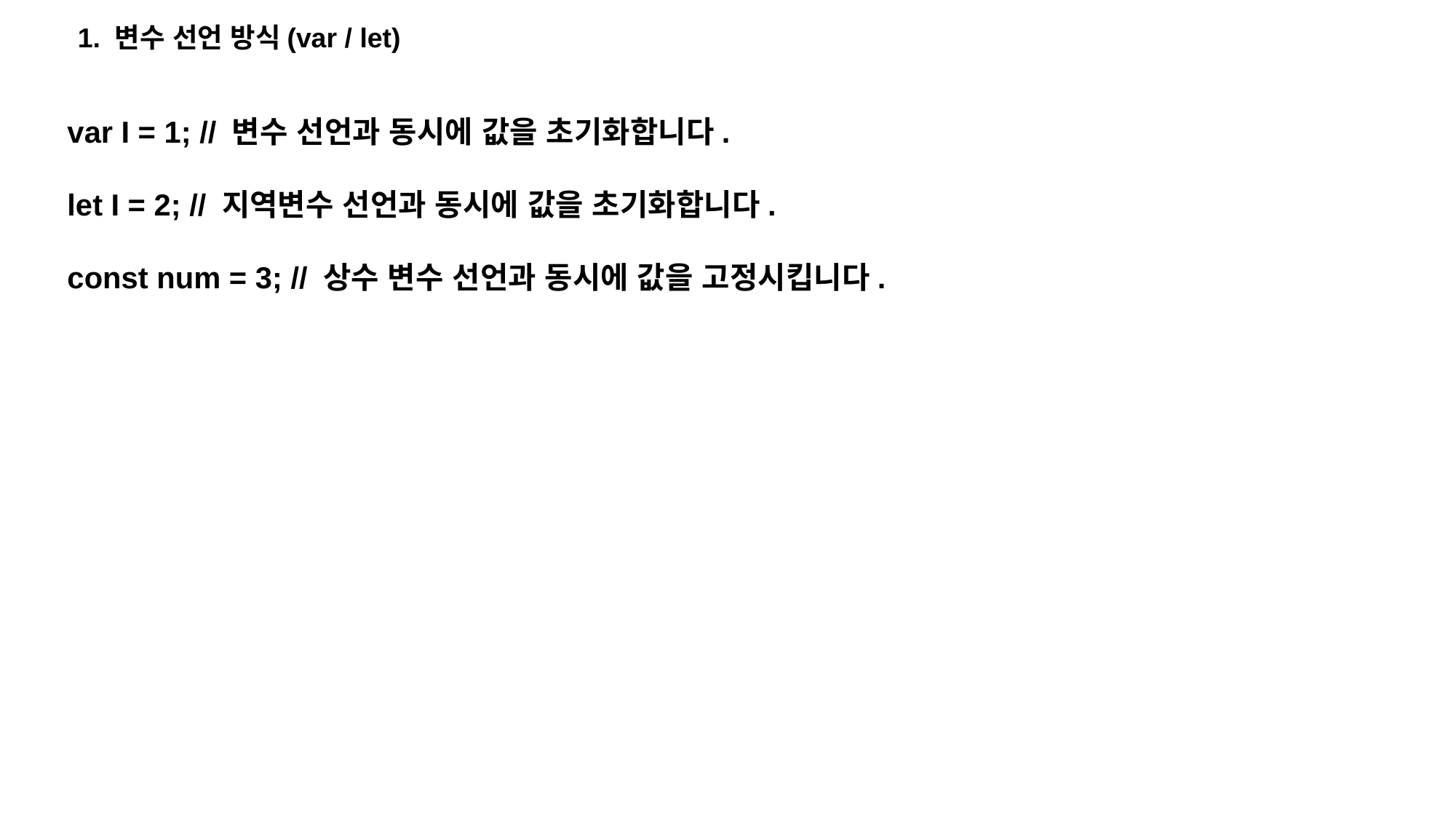

1. 변수 선언 방식(var / let)
var I = 1; // 변수 선언과 동시에 값을 초기화합니다.

let I = 2; // 지역변수 선언과 동시에 값을 초기화합니다.

const num = 3; // 상수 변수 선언과 동시에 값을 고정시킵니다.